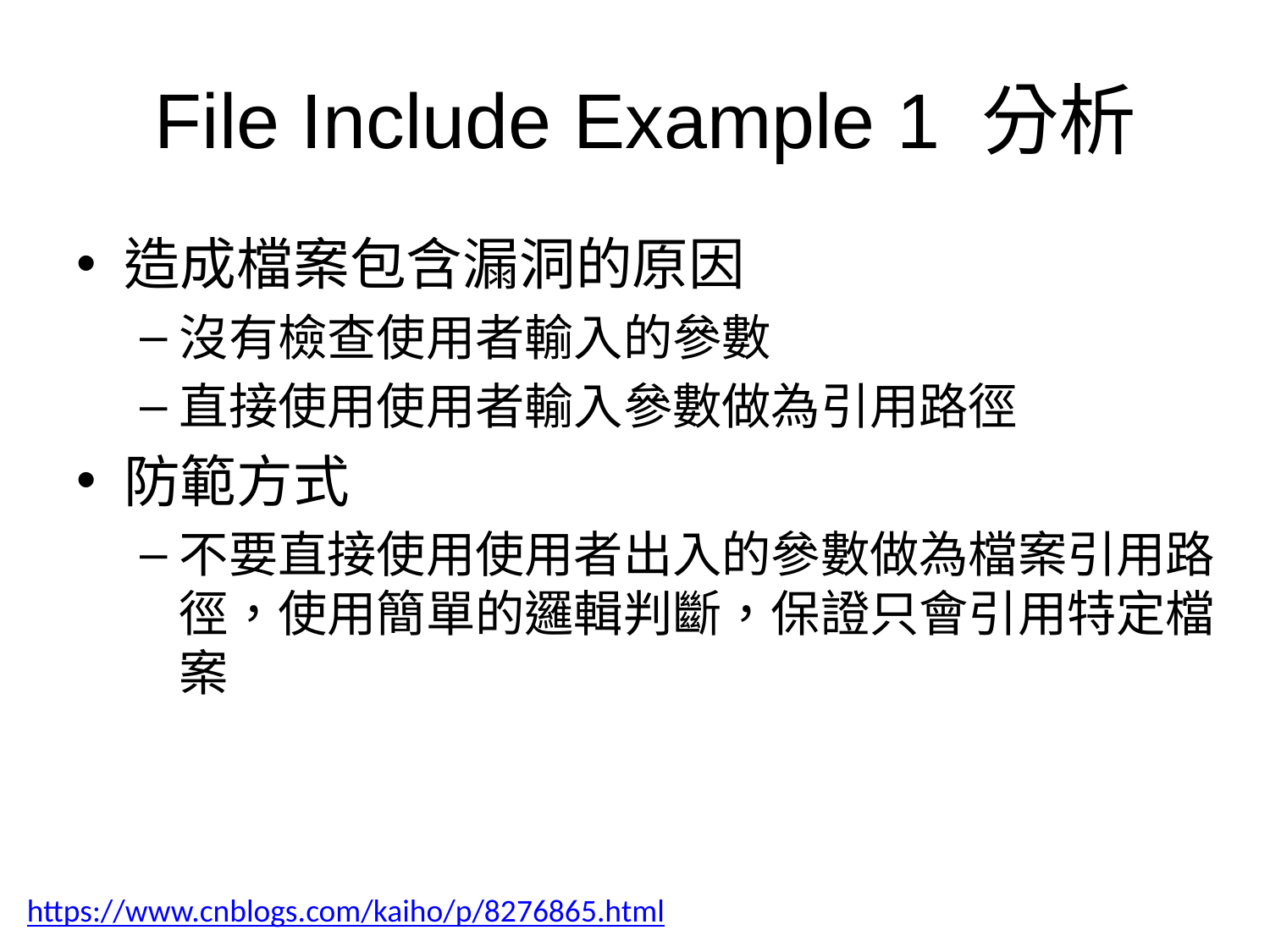

# File Include Example 1 分析
造成檔案包含漏洞的原因
沒有檢查使用者輸入的參數
直接使用使用者輸入參數做為引用路徑
防範方式
不要直接使用使用者出入的參數做為檔案引用路徑，使用簡單的邏輯判斷，保證只會引用特定檔案

https://www.cnblogs.com/kaiho/p/8276865.html